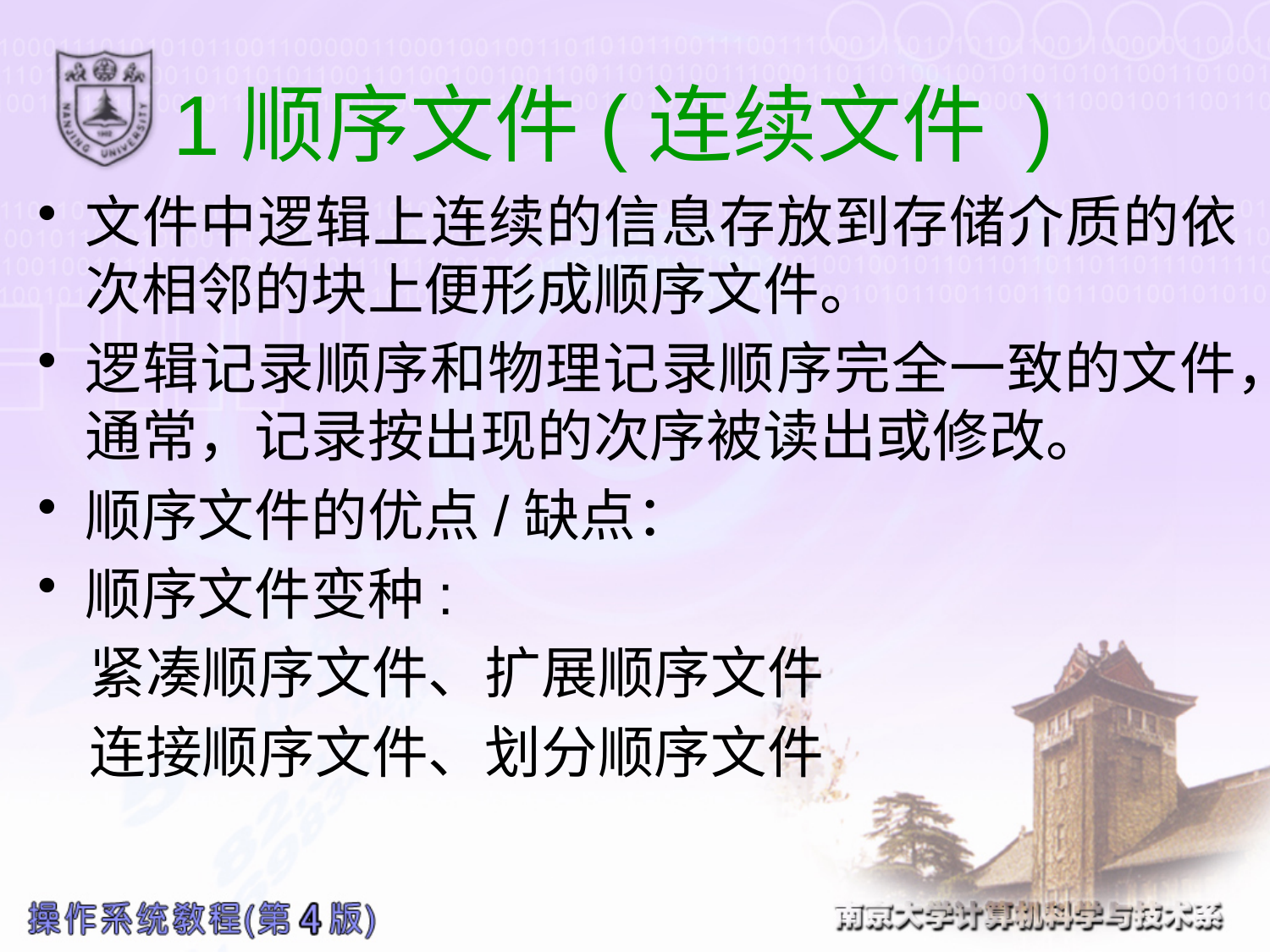

# 1顺序文件(连续文件 )
文件中逻辑上连续的信息存放到存储介质的依次相邻的块上便形成顺序文件。
逻辑记录顺序和物理记录顺序完全一致的文件，通常，记录按出现的次序被读出或修改。
顺序文件的优点/缺点：
顺序文件变种:
   紧凑顺序文件、扩展顺序文件
   连接顺序文件、划分顺序文件